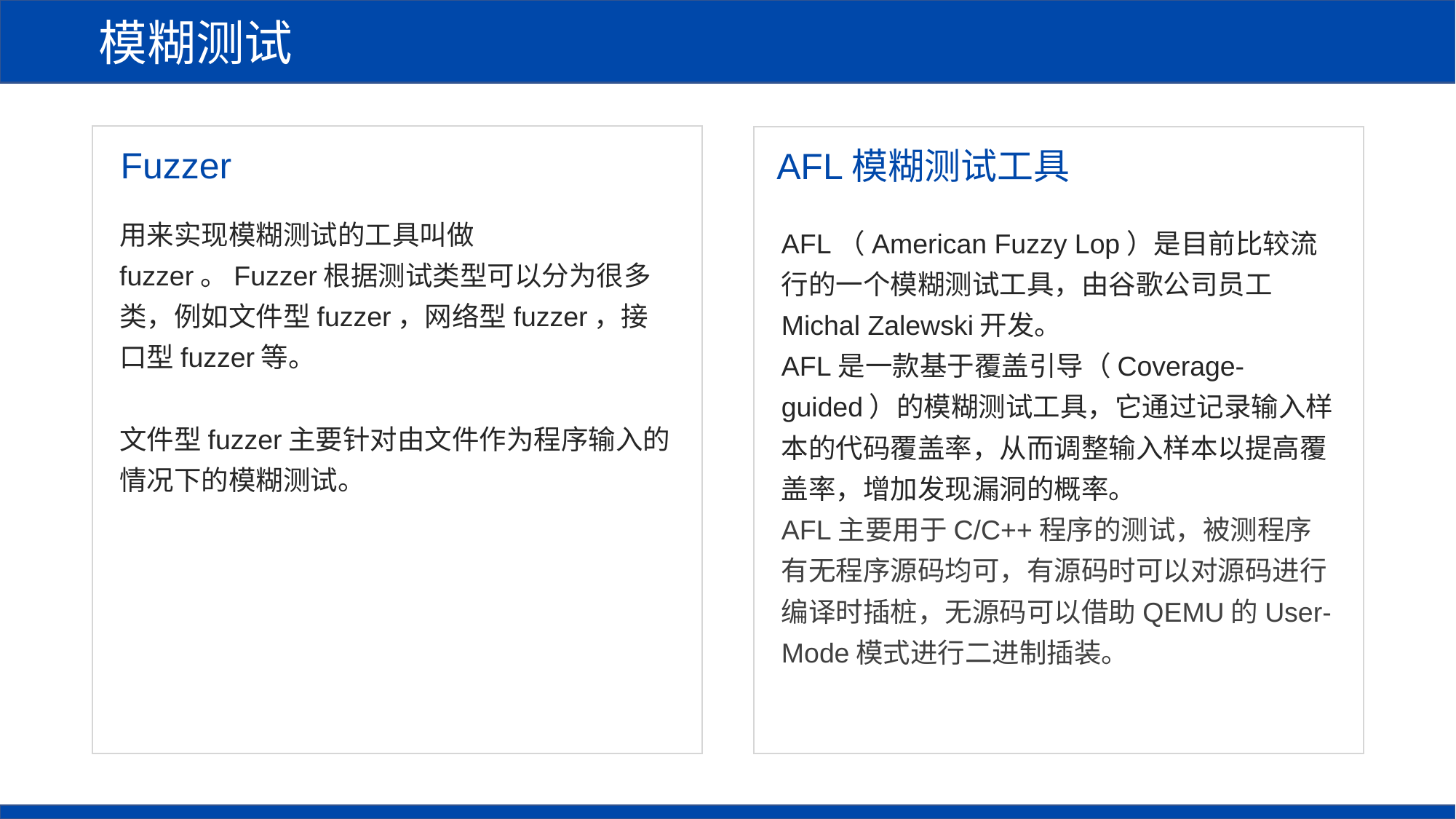

模糊测试

Fuzzer
AFL模糊测试工具
用来实现模糊测试的工具叫做fuzzer。Fuzzer根据测试类型可以分为很多类，例如文件型fuzzer，网络型fuzzer，接口型fuzzer等。

文件型fuzzer主要针对由文件作为程序输入的情况下的模糊测试。
AFL（American Fuzzy Lop）是目前比较流行的一个模糊测试工具，由谷歌公司员工Michal Zalewski开发。
AFL是一款基于覆盖引导（Coverage-guided）的模糊测试工具，它通过记录输入样本的代码覆盖率，从而调整输入样本以提高覆盖率，增加发现漏洞的概率。
AFL主要用于C/C++程序的测试，被测程序有无程序源码均可，有源码时可以对源码进行编译时插桩，无源码可以借助QEMU的User-Mode模式进行二进制插装。